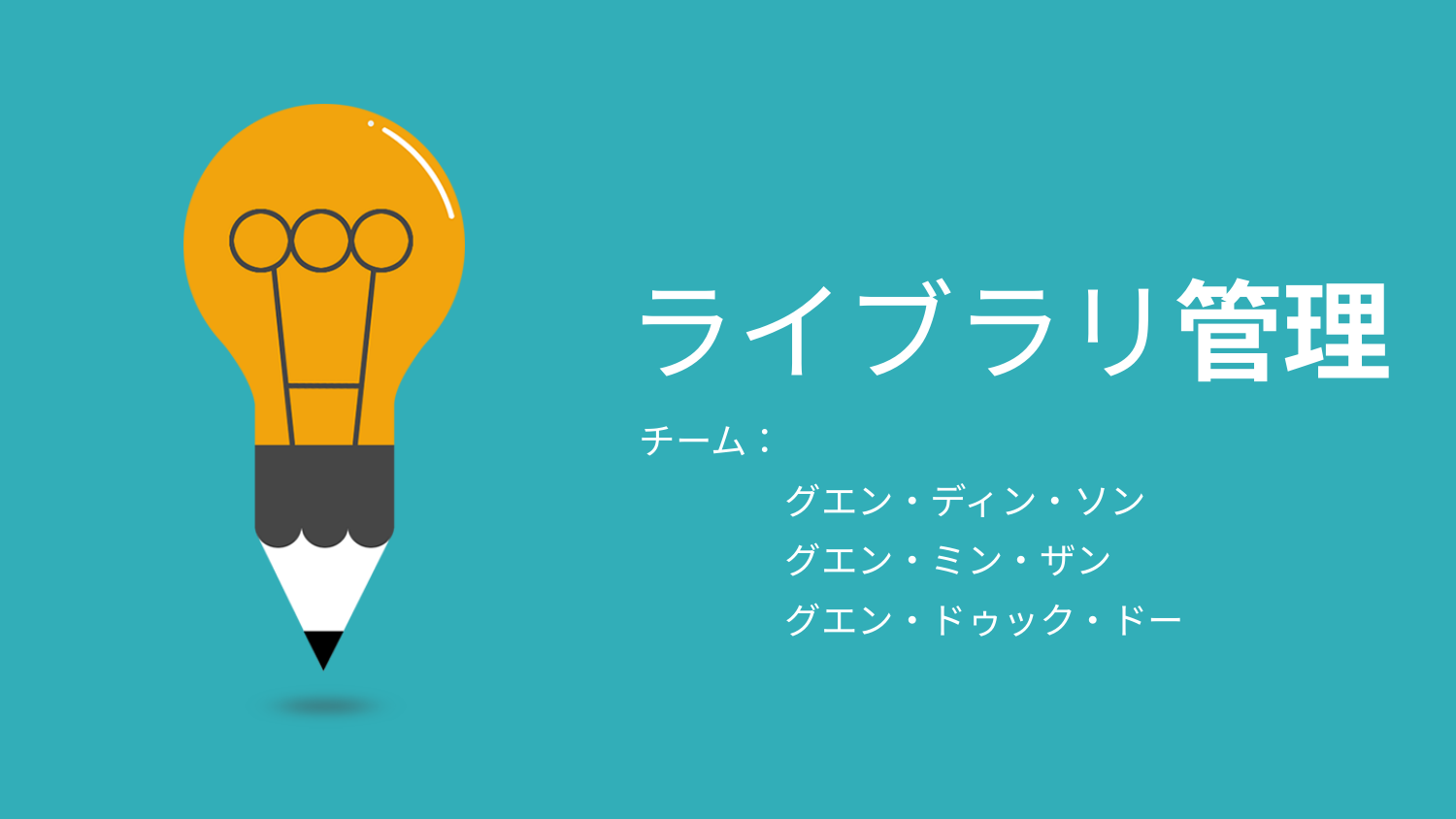

ライブラリ管理
チーム：
	グエン・ディン・ソン
	グエン・ミン・ザン
	グエン・ドゥック・ドー